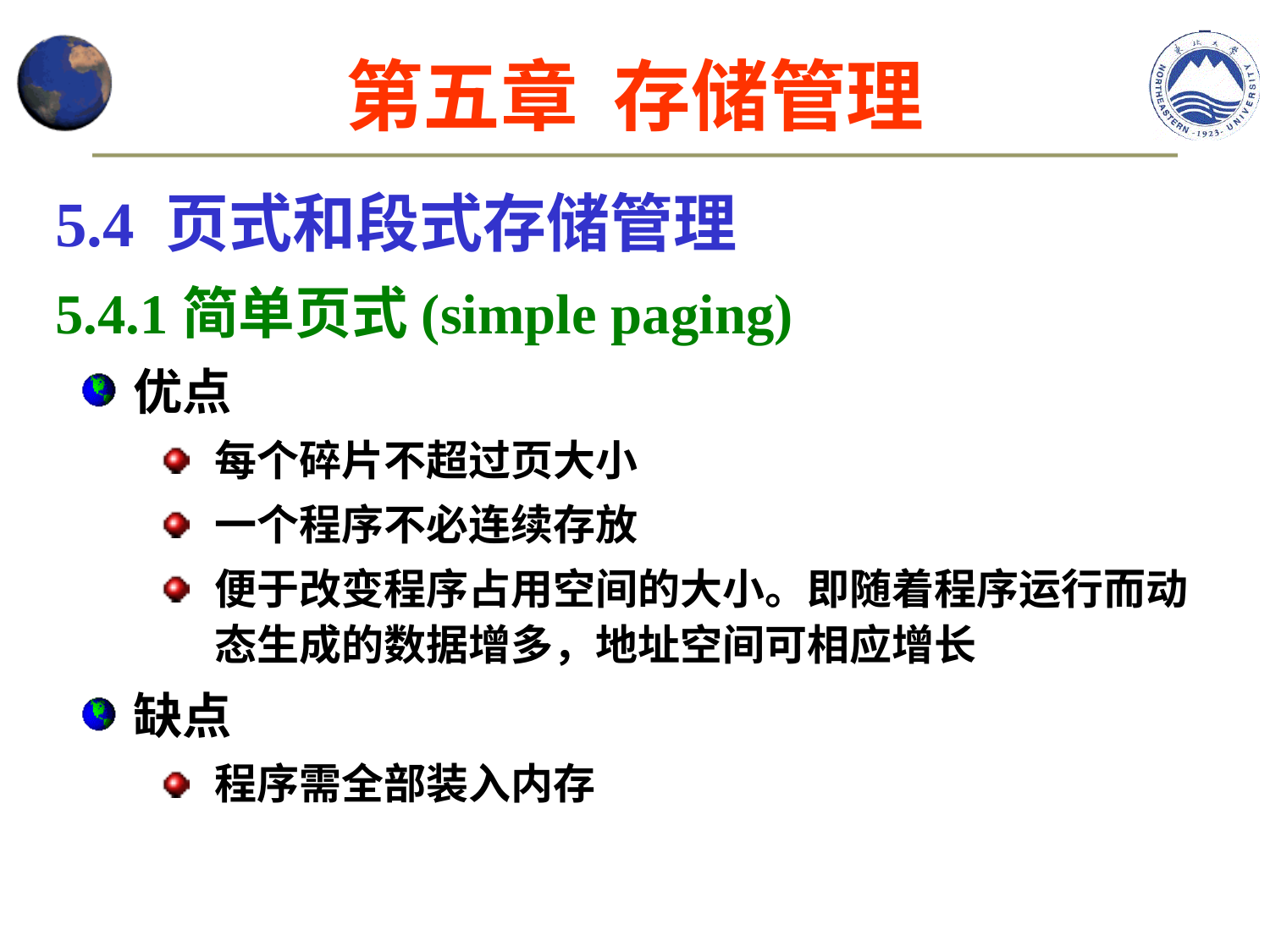

第五章  存储管理
5.4 页式和段式存储管理
5.4.1简单页式(simple paging)
优点
每个碎片不超过页大小
一个程序不必连续存放
便于改变程序占用空间的大小。即随着程序运行而动态生成的数据增多，地址空间可相应增长
缺点
程序需全部装入内存